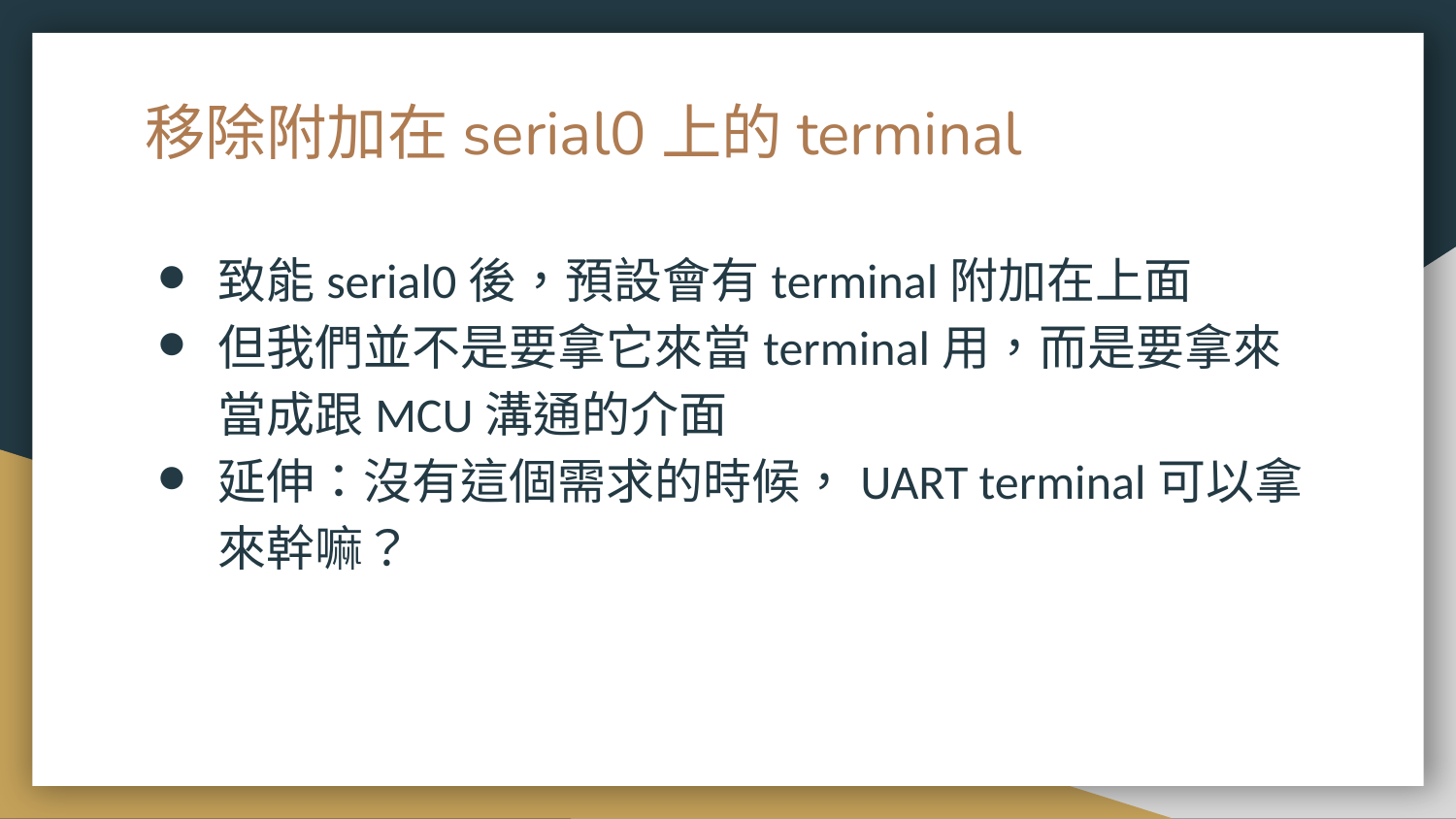

# 移除附加在serial0上的terminal
致能serial0後，預設會有terminal附加在上面
但我們並不是要拿它來當terminal用，而是要拿來當成跟MCU溝通的介面
延伸：沒有這個需求的時候，UART terminal可以拿來幹嘛？